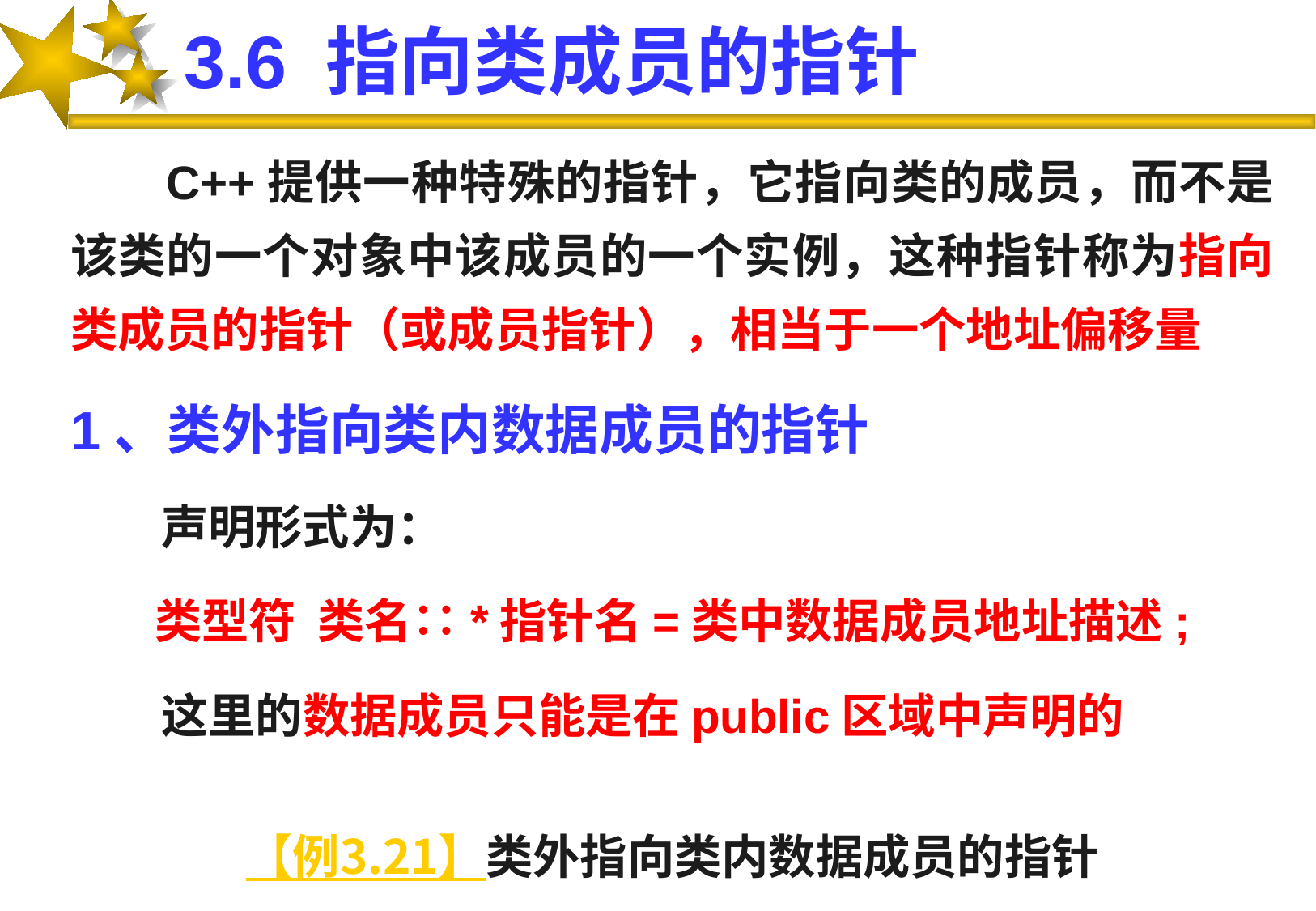

# 3.6 指向类成员的指针
C++提供一种特殊的指针，它指向类的成员，而不是该类的一个对象中该成员的一个实例，这种指针称为指向类成员的指针（或成员指针），相当于一个地址偏移量
1、类外指向类内数据成员的指针
声明形式为：
类型符  类名∷*指针名=类中数据成员地址描述;
这里的数据成员只能是在public区域中声明的
【例3.21】类外指向类内数据成员的指针